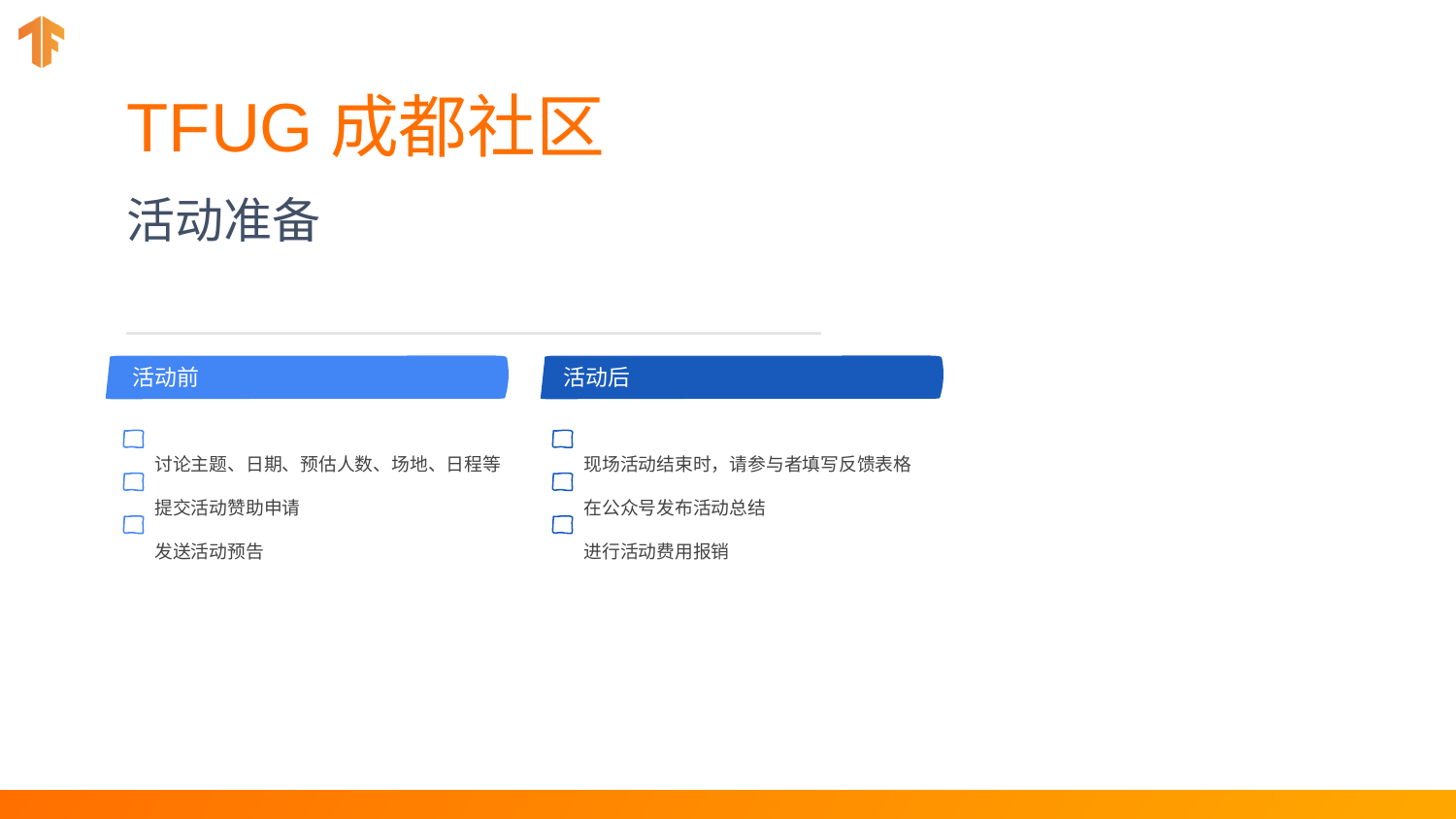

# TFUG成都社区
活动准备

活动前
活动后
讨论主题、日期、预估人数、场地、日程等
提交活动赞助申请
发送活动预告

现场活动结束时，请参与者填写反馈表格
在公众号发布活动总结
进行活动费用报销